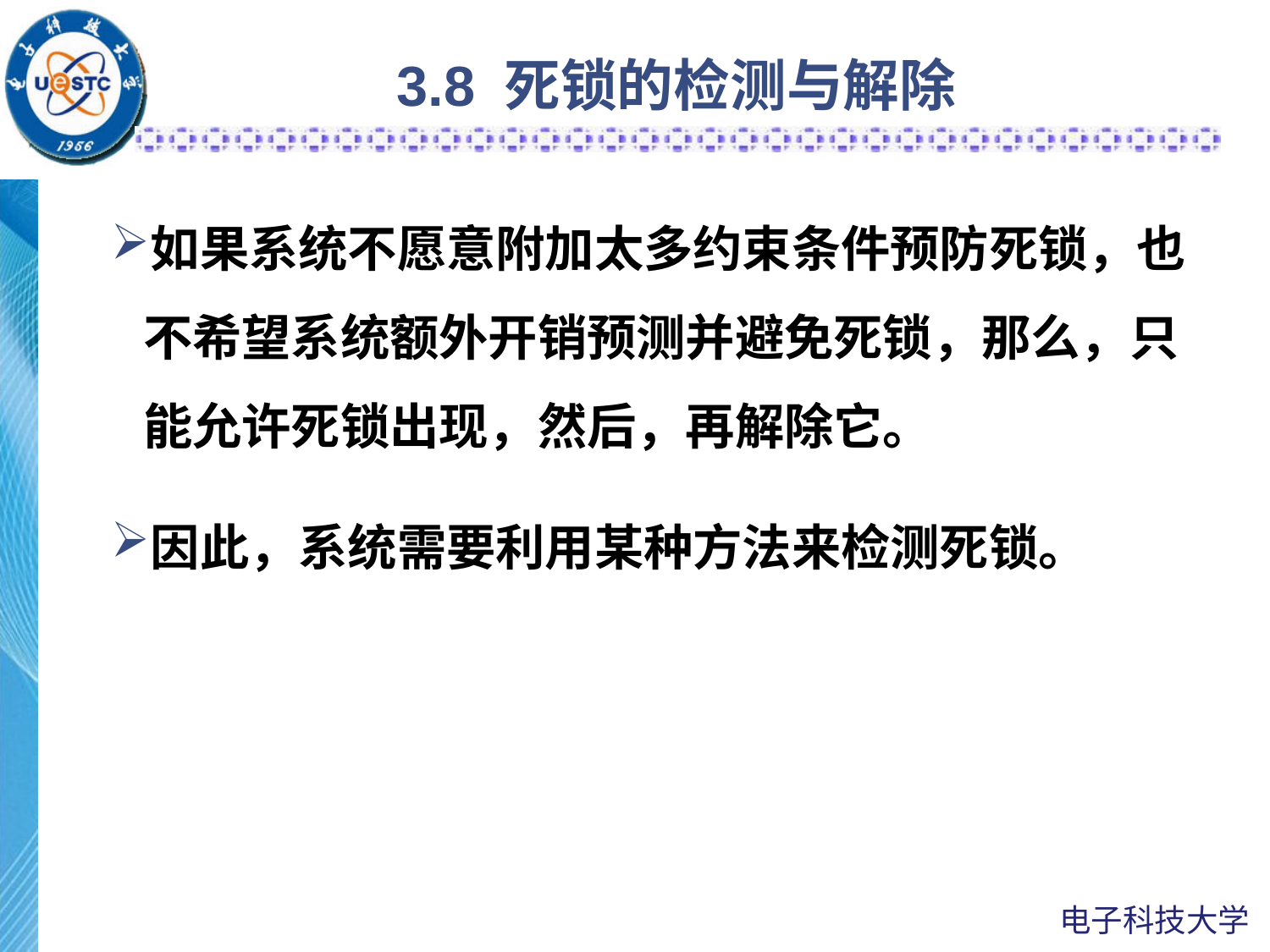

# 3.8 死锁的检测与解除
如果系统不愿意附加太多约束条件预防死锁，也不希望系统额外开销预测并避免死锁，那么，只能允许死锁出现，然后，再解除它。
因此，系统需要利用某种方法来检测死锁。